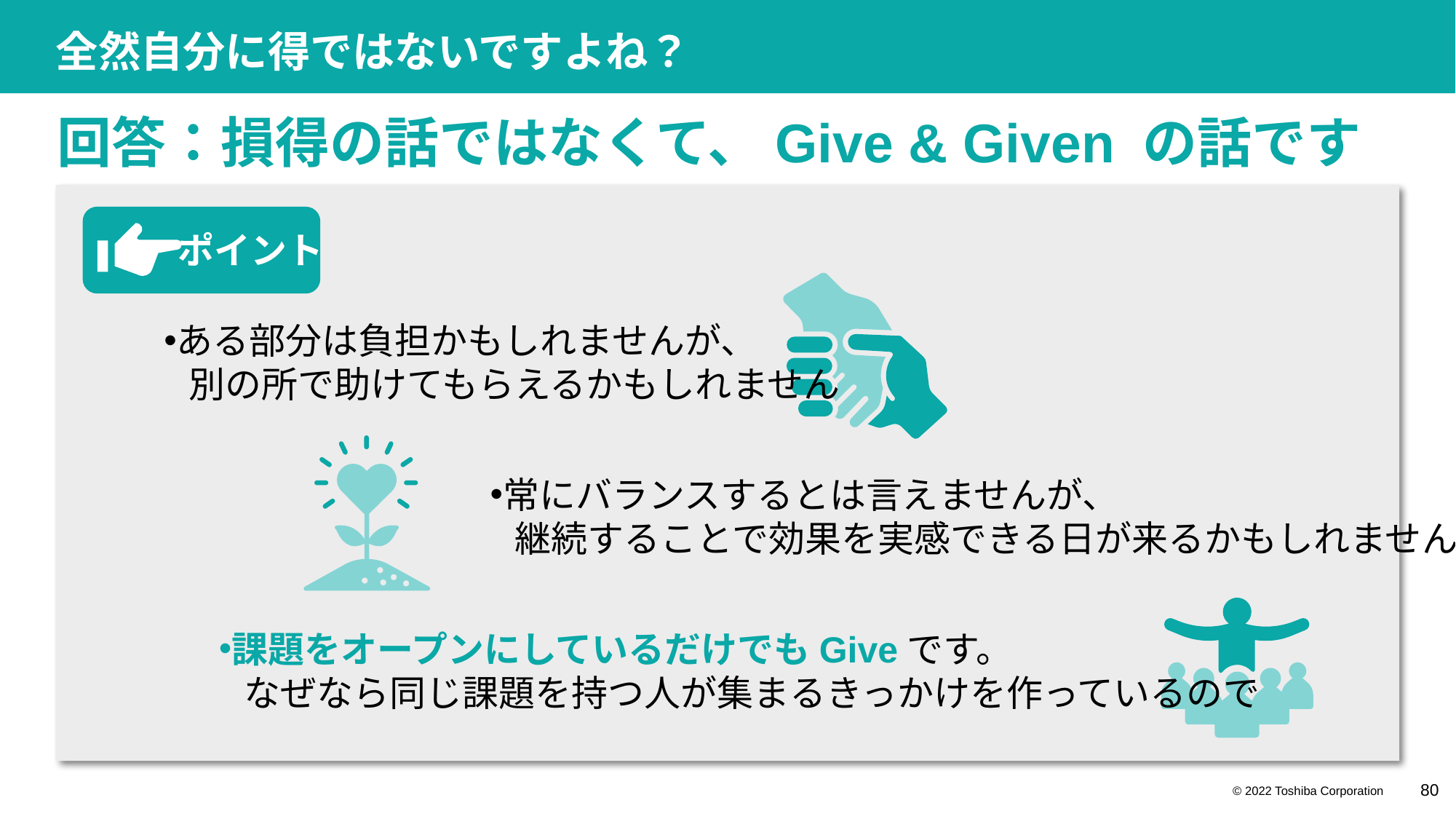

# 全然自分に得ではないですよね？
回答：損得の話ではなくて、Give & Given の話です

ポイント

ある部分は負担かもしれませんが、
  別の所で助けてもらえるかもしれません

常にバランスするとは言えませんが、
  継続することで効果を実感できる日が来るかもしれません

課題をオープンにしているだけでもGiveです。
  なぜなら同じ課題を持つ人が集まるきっかけを作っているので